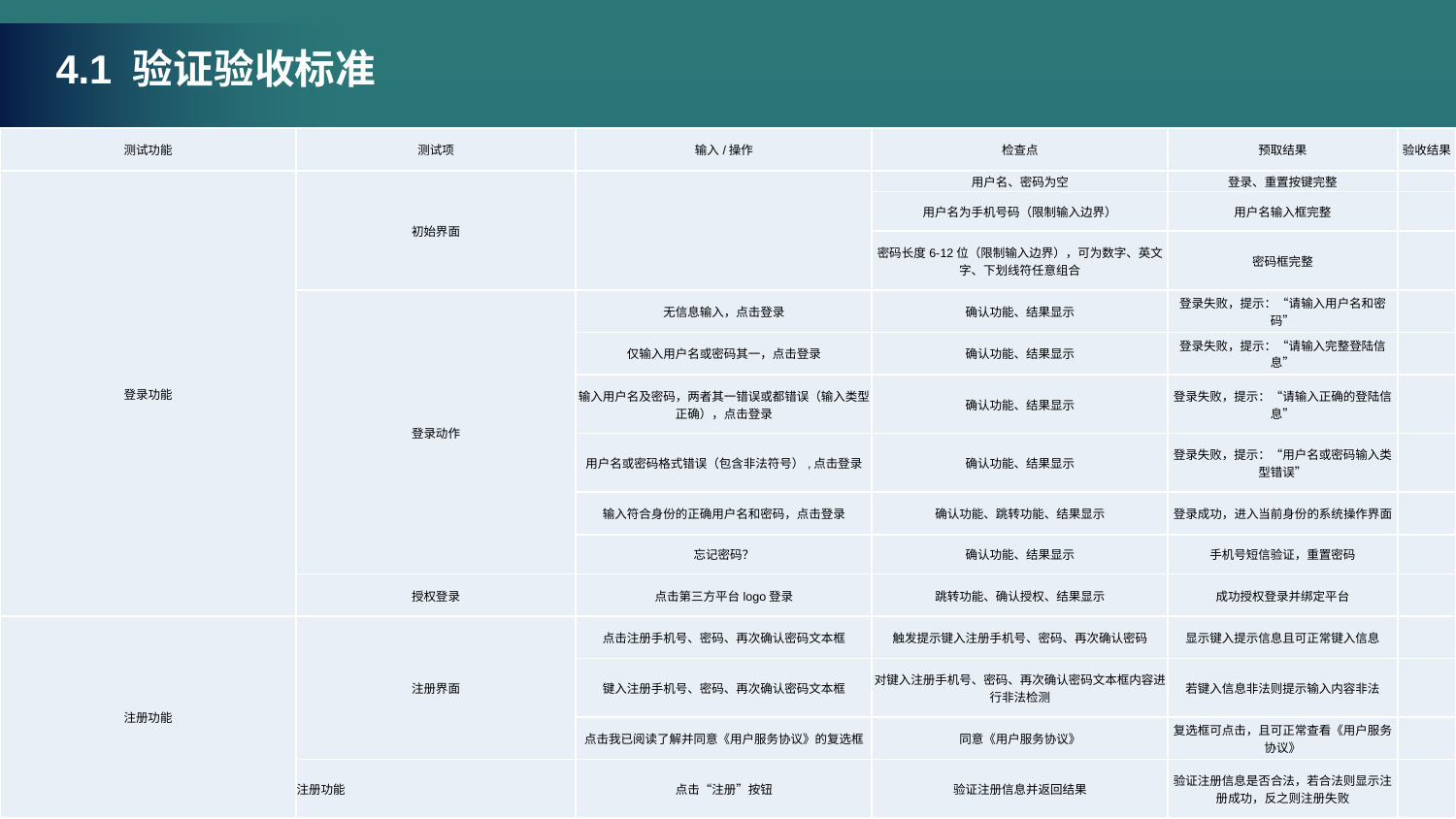

4.1 验证验收标准
| 测试功能 | 测试项 | 输入/操作 | 检查点 | 预取结果 | 验收结果 |
| --- | --- | --- | --- | --- | --- |
| 登录功能 | 初始界面 |  | 用户名、密码为空 | 登录、重置按键完整 |  |
|  |  |  | 用户名为手机号码（限制输入边界） | 用户名输入框完整 |  |
|  |  |  | 密码长度6-12位（限制输入边界），可为数字、英文字、下划线符任意组合 | 密码框完整 |  |
|  | 登录动作 | 无信息输入，点击登录 | 确认功能、结果显示 | 登录失败，提示：“请输入用户名和密码” |  |
|  |  | 仅输入用户名或密码其一，点击登录 | 确认功能、结果显示 | 登录失败，提示：“请输入完整登陆信息” |  |
|  |  | 输入用户名及密码，两者其一错误或都错误（输入类型正确），点击登录 | 确认功能、结果显示 | 登录失败，提示：“请输入正确的登陆信息” |  |
|  |  | 用户名或密码格式错误（包含非法符号）,点击登录 | 确认功能、结果显示 | 登录失败，提示：“用户名或密码输入类型错误” |  |
|  |  | 输入符合身份的正确用户名和密码，点击登录 | 确认功能、跳转功能、结果显示 | 登录成功，进入当前身份的系统操作界面 |  |
|  |  | 忘记密码？ | 确认功能、结果显示 | 手机号短信验证，重置密码 |  |
|  | 授权登录 | 点击第三方平台logo登录 | 跳转功能、确认授权、结果显示 | 成功授权登录并绑定平台 |  |
| 注册功能 | 注册界面 | 点击注册手机号、密码、再次确认密码文本框 | 触发提示键入注册手机号、密码、再次确认密码 | 显示键入提示信息且可正常键入信息 |  |
|  |  | 键入注册手机号、密码、再次确认密码文本框 | 对键入注册手机号、密码、再次确认密码文本框内容进行非法检测 | 若键入信息非法则提示输入内容非法 |  |
|  |  | 点击我已阅读了解并同意《用户服务协议》的复选框 | 同意《用户服务协议》 | 复选框可点击，且可正常查看《用户服务协议》 |  |
|  | 注册功能 | 点击“注册”按钮 | 验证注册信息并返回结果 | 验证注册信息是否合法，若合法则显示注册成功，反之则注册失败 |  |
爱录
pop weight